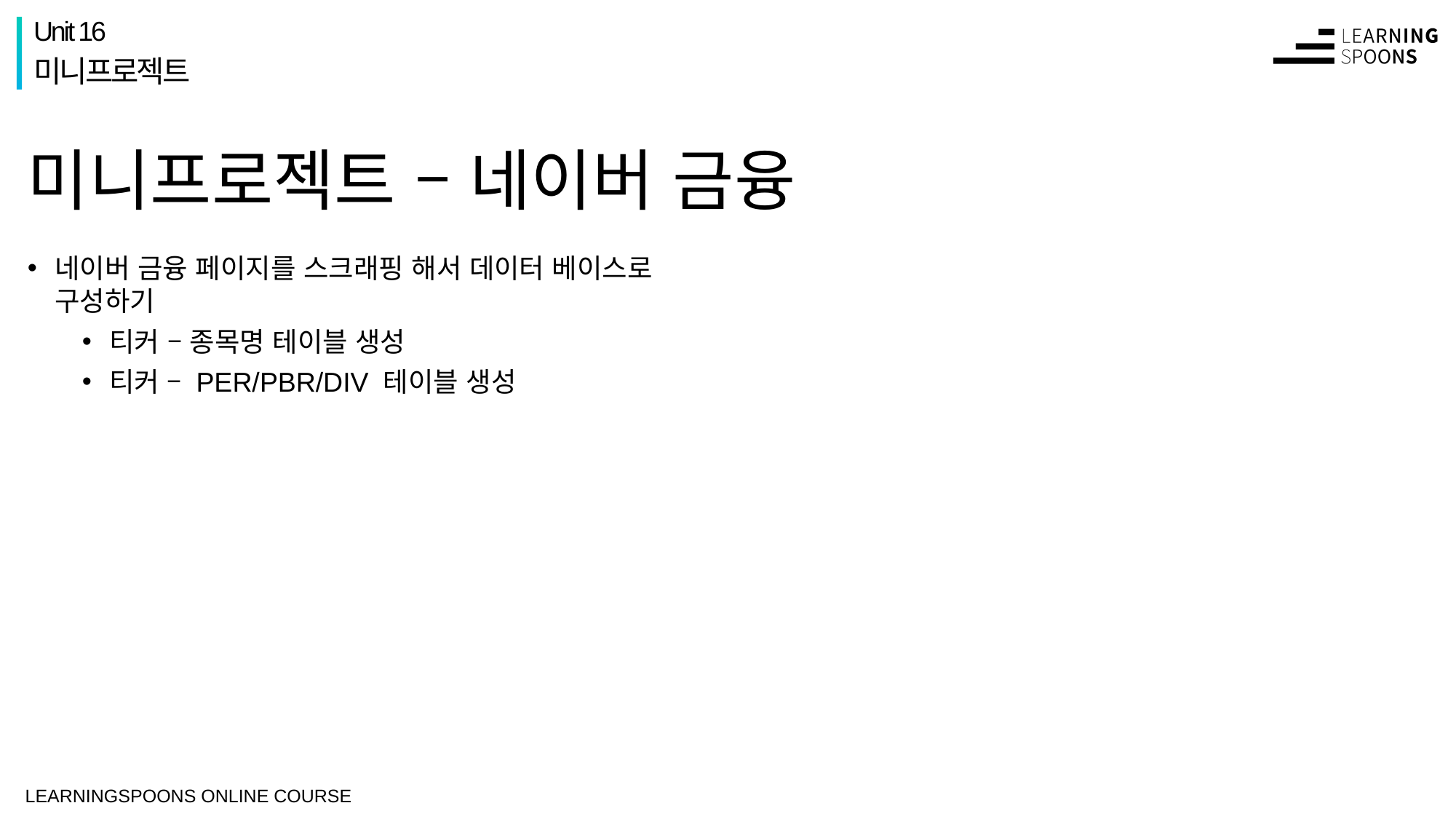

Unit 16
미니프로젝트
# 미니프로젝트 – 네이버 금융
네이버 금융 페이지를 스크래핑 해서 데이터 베이스로 구성하기
티커 – 종목명 테이블 생성
티커 – PER/PBR/DIV 테이블 생성